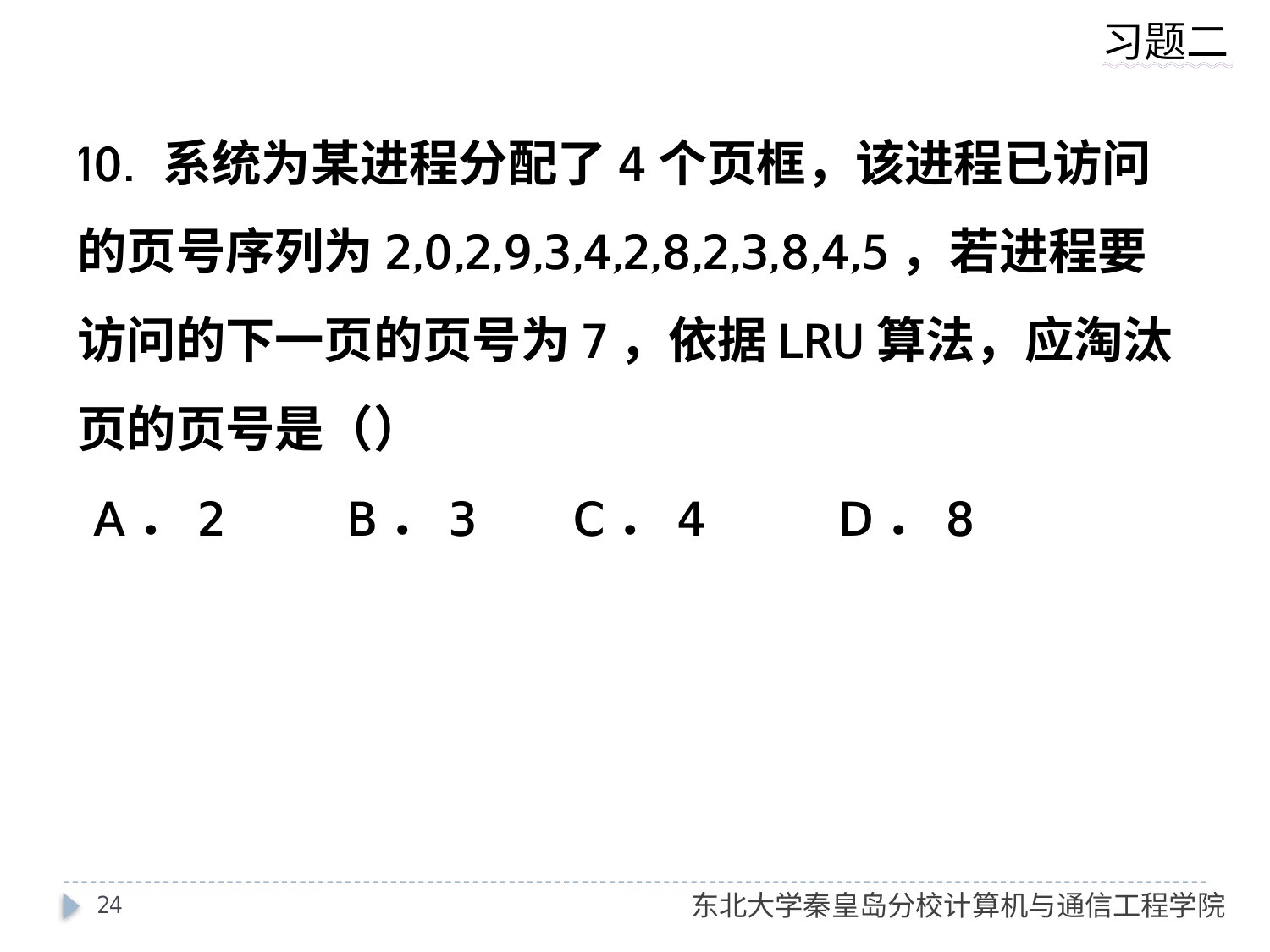

10. 系统为某进程分配了4个页框，该进程已访问的页号序列为2,0,2,9,3,4,2,8,2,3,8,4,5，若进程要访问的下一页的页号为7，依据LRU算法，应淘汰页的页号是（）
 A．2  	 B．3      C．4    	D．8
24